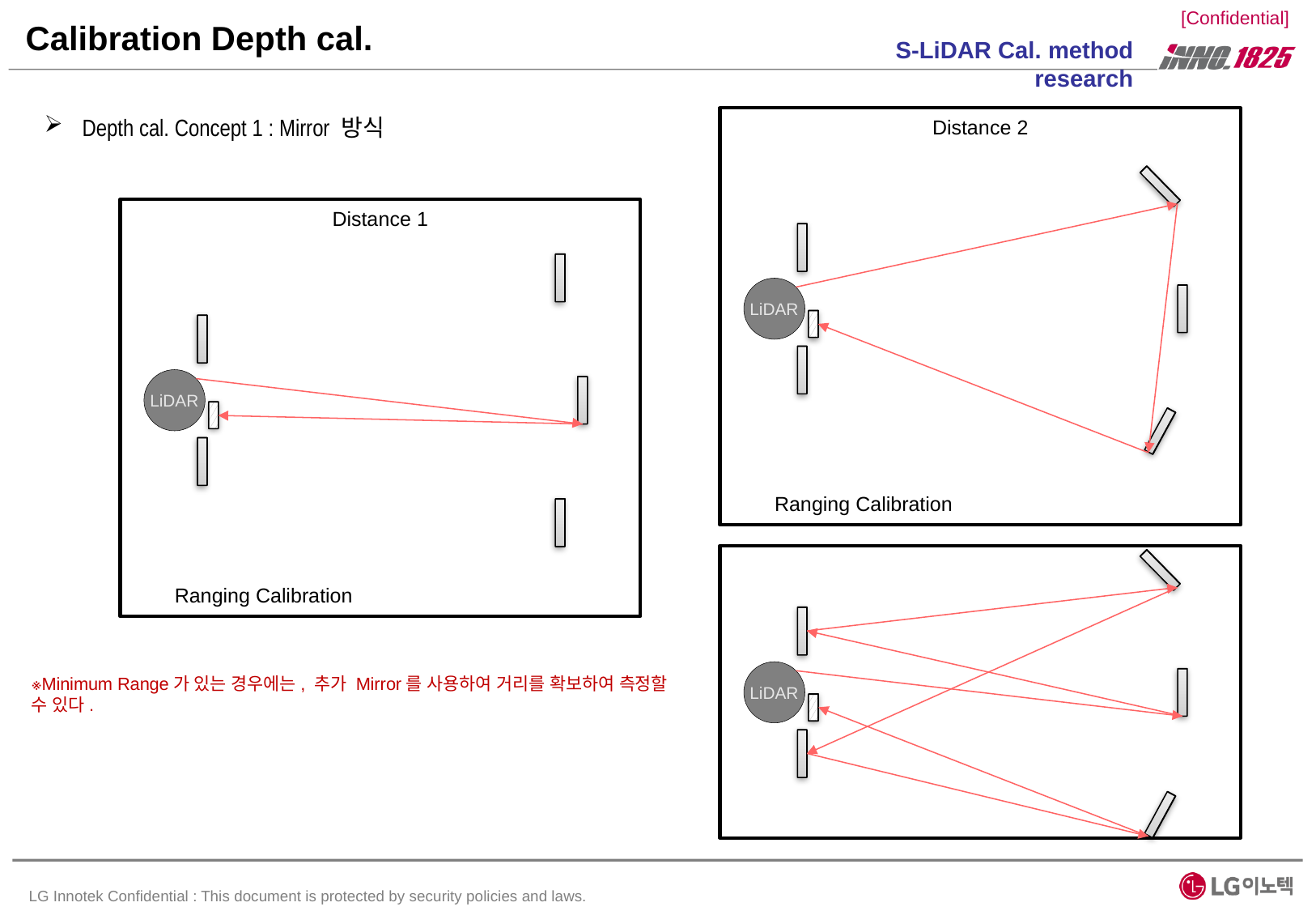

# Calibration Depth cal.
S-LiDAR Cal. method research
Depth cal. Concept 1 : Mirror 방식

Distance 2

Distance 1

LiDAR

LiDAR

Ranging Calibration

Ranging Calibration

※Minimum Range가 있는 경우에는, 추가 Mirror를 사용하여 거리를 확보하여 측정할 수 있다.

LiDAR